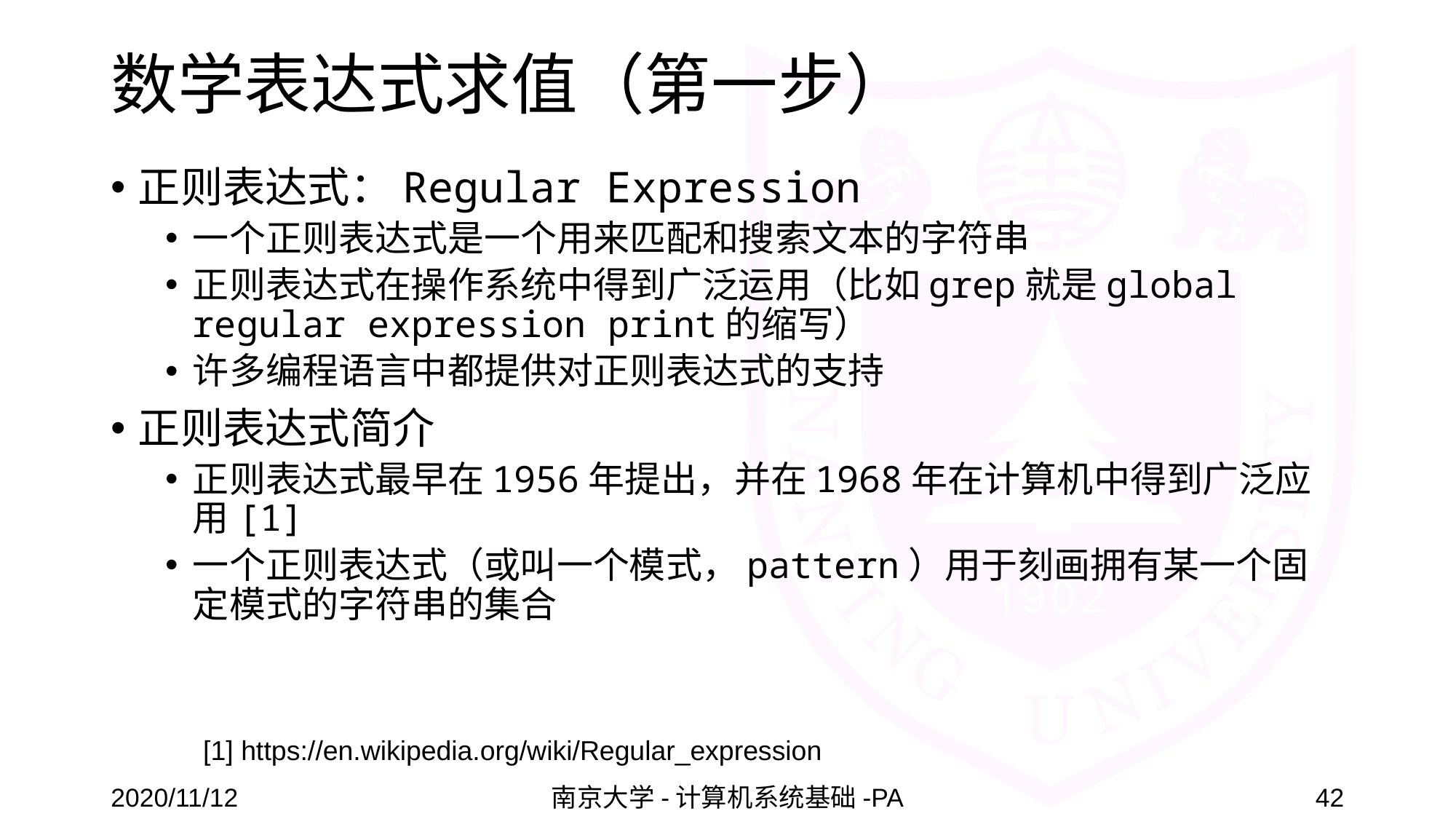

# 数学表达式求值（第一步）
正则表达式：Regular Expression
一个正则表达式是一个用来匹配和搜索文本的字符串
正则表达式在操作系统中得到广泛运用（比如grep就是global regular expression print的缩写）
许多编程语言中都提供对正则表达式的支持
正则表达式简介
正则表达式最早在1956年提出，并在1968年在计算机中得到广泛应用[1]
一个正则表达式（或叫一个模式，pattern）用于刻画拥有某一个固定模式的字符串的集合

[1] https://en.wikipedia.org/wiki/Regular_expression
2020/11/12
南京大学-计算机系统基础-PA
42